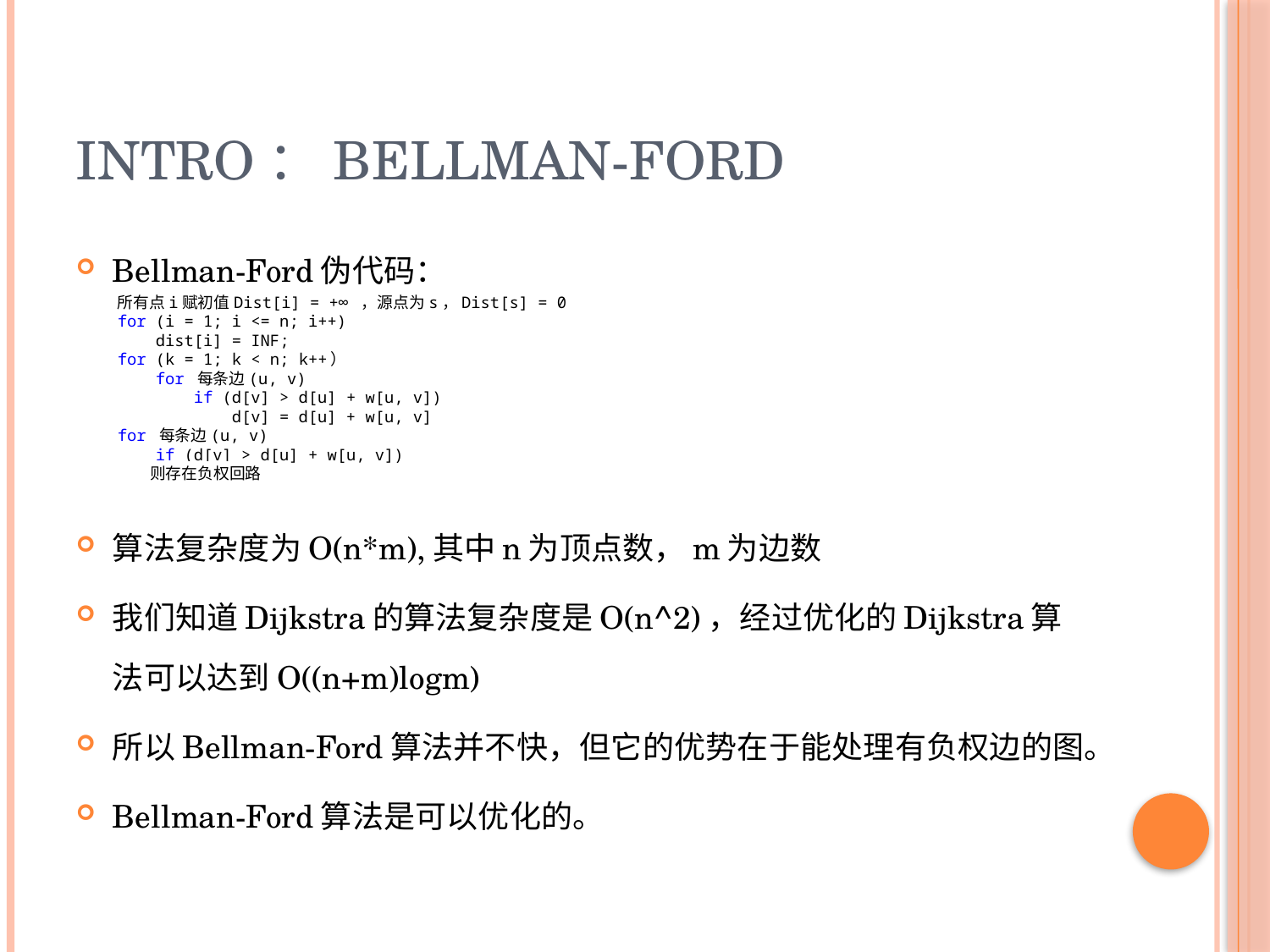

# Intro：Bellman-Ford
Bellman-Ford伪代码：

算法复杂度为O(n*m),其中n为顶点数，m为边数
我们知道Dijkstra的算法复杂度是O(n^2)，经过优化的Dijkstra算法可以达到O((n+m)logm)
所以Bellman-Ford算法并不快，但它的优势在于能处理有负权边的图。
Bellman-Ford算法是可以优化的。
所有点i赋初值Dist[i] = +∞ ，源点为s，Dist[s] = 0
for (i = 1; i <= n; i++)
    dist[i] = INF;
for (k = 1; k < n; k++）
    for 每条边(u, v)
        if (d[v] > d[u] + w[u, v])
            d[v] = d[u] + w[u, v]
for 每条边(u, v)
    if (d[v] > d[u] + w[u, v])
        则存在负权回路